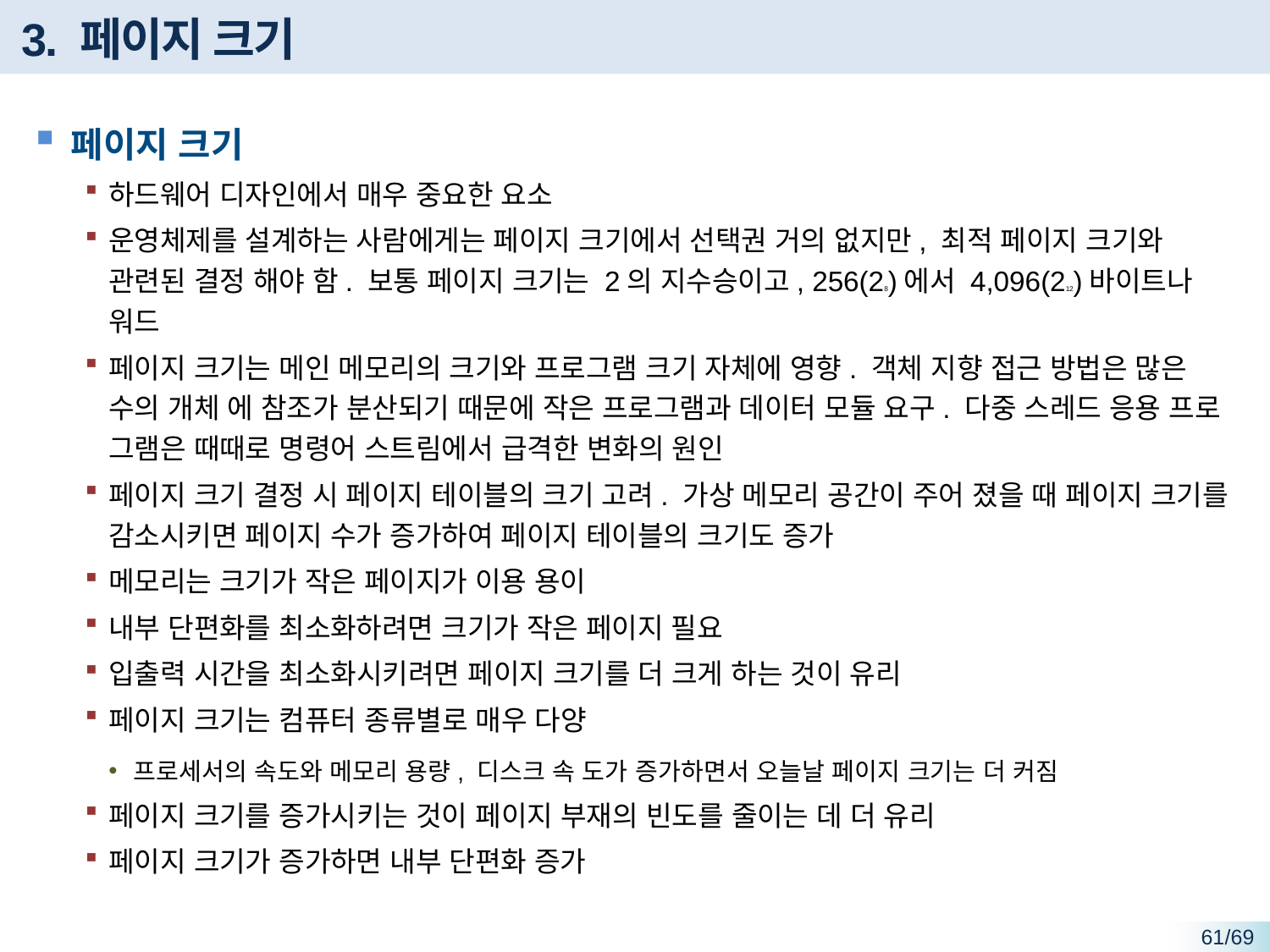

# 3. 페이지 크기
페이지 크기
하드웨어 디자인에서 매우 중요한 요소
운영체제를 설계하는 사람에게는 페이지 크기에서 선택권 거의 없지만, 최적 페이지 크기와 관련된 결정 해야 함. 보통 페이지 크기는 2의 지수승이고, 256(28)에서 4,096(212)바이트나 워드
페이지 크기는 메인 메모리의 크기와 프로그램 크기 자체에 영향. 객체 지향 접근 방법은 많은 수의 개체 에 참조가 분산되기 때문에 작은 프로그램과 데이터 모듈 요구. 다중 스레드 응용 프로 그램은 때때로 명령어 스트림에서 급격한 변화의 원인
페이지 크기 결정 시 페이지 테이블의 크기 고려. 가상 메모리 공간이 주어 졌을 때 페이지 크기를 감소시키면 페이지 수가 증가하여 페이지 테이블의 크기도 증가
메모리는 크기가 작은 페이지가 이용 용이
내부 단편화를 최소화하려면 크기가 작은 페이지 필요
입출력 시간을 최소화시키려면 페이지 크기를 더 크게 하는 것이 유리
페이지 크기는 컴퓨터 종류별로 매우 다양
프로세서의 속도와 메모리 용량, 디스크 속 도가 증가하면서 오늘날 페이지 크기는 더 커짐
페이지 크기를 증가시키는 것이 페이지 부재의 빈도를 줄이는 데 더 유리
페이지 크기가 증가하면 내부 단편화 증가